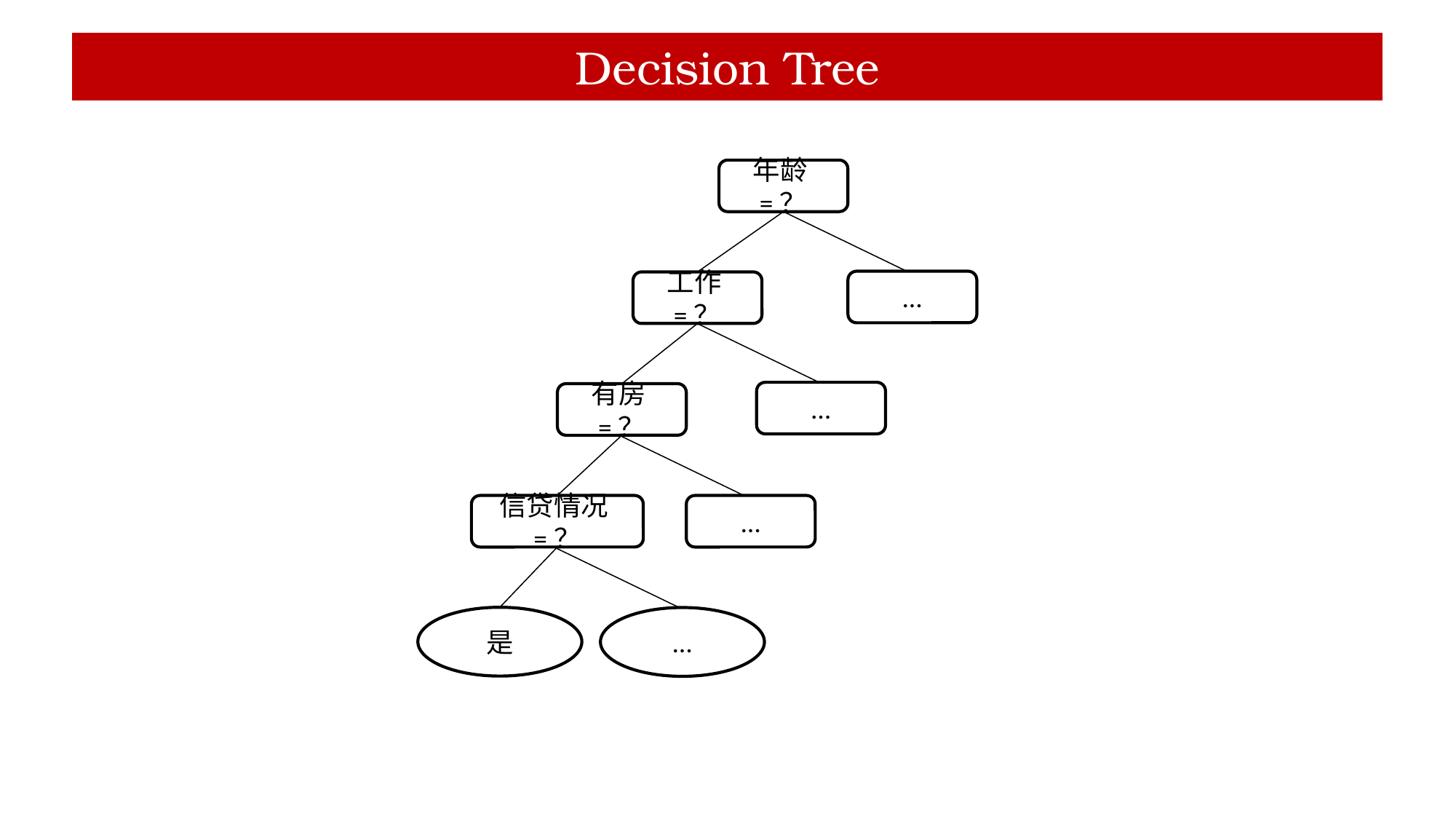

# Decision Tree
年龄=？
…
工作=？
…
有房=？
信贷情况=？
…
是
…